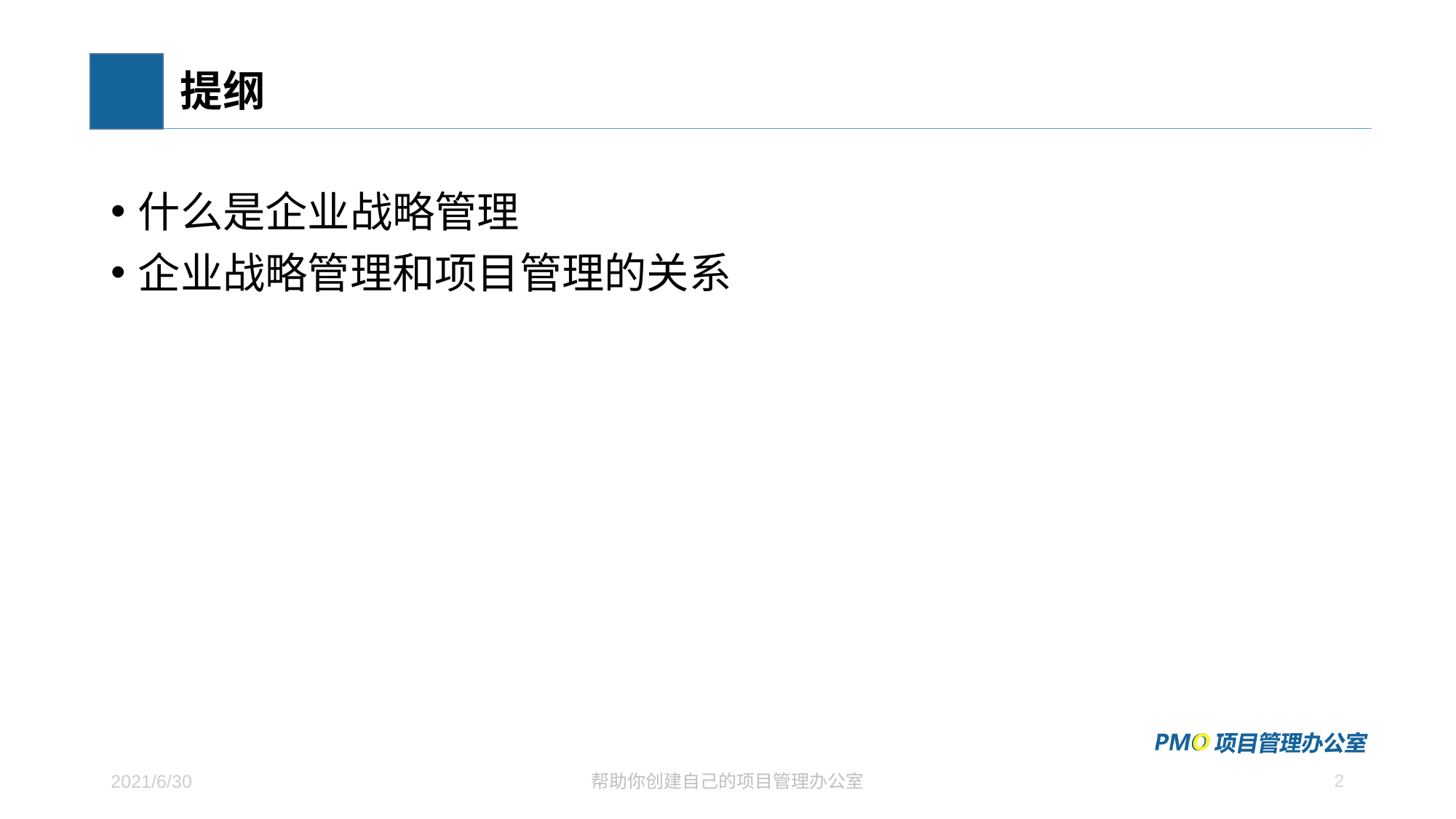

# 提纲
什么是企业战略管理
企业战略管理和项目管理的关系
2
2021/6/30
帮助你创建自己的项目管理办公室